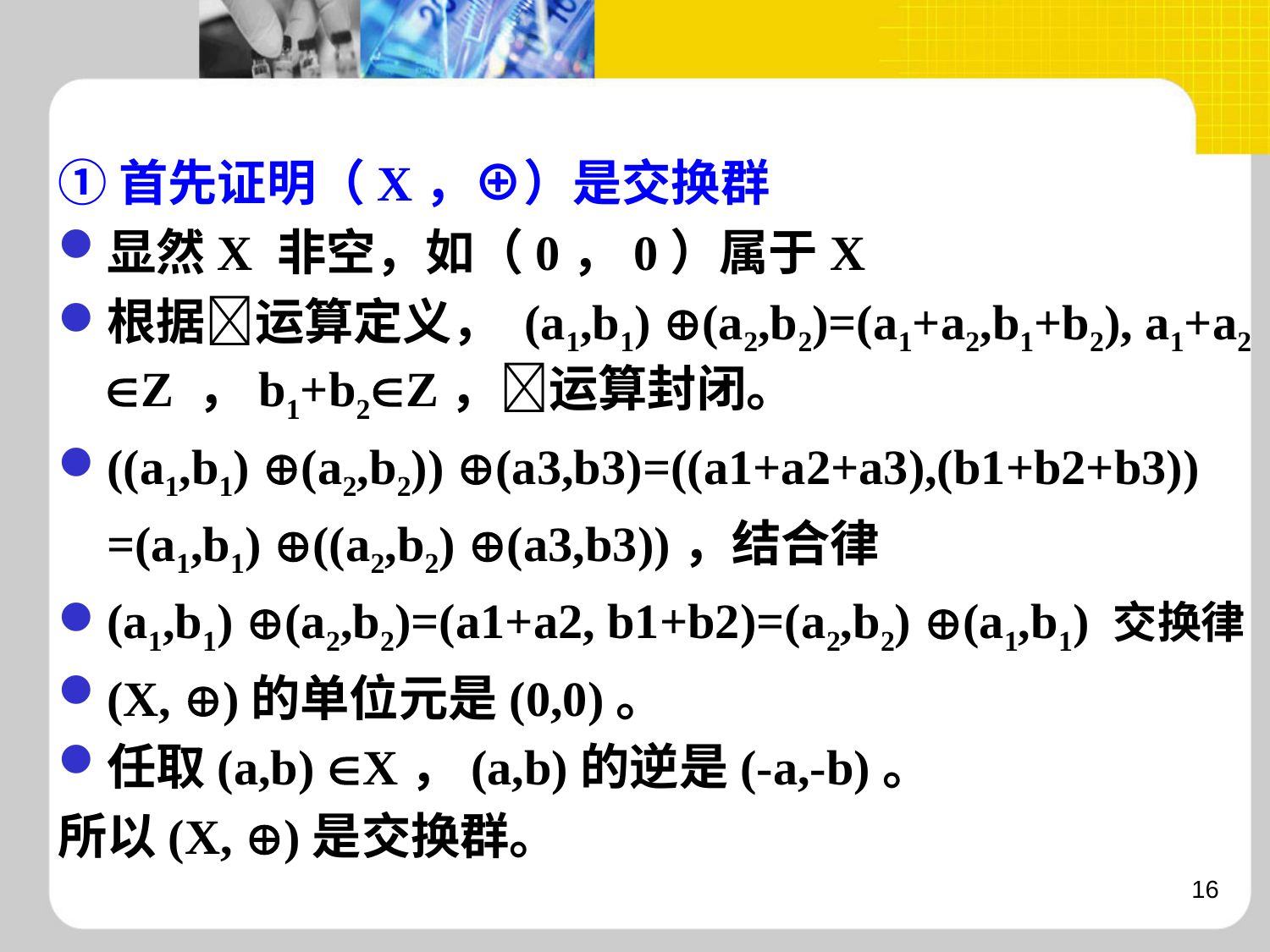

①首先证明（X，⊕）是交换群
显然X 非空，如（0，0）属于X
根据⊕运算定义， (a1,b1) ⊕(a2,b2)=(a1+a2,b1+b2), a1+a2 ∈Z ，b1+b2∈Z，⊕运算封闭。
((a1,b1) ⊕(a2,b2)) ⊕(a3,b3)=((a1+a2+a3),(b1+b2+b3))
    =(a1,b1) ⊕((a2,b2) ⊕(a3,b3))，结合律
(a1,b1) ⊕(a2,b2)=(a1+a2, b1+b2)=(a2,b2) ⊕(a1,b1) 交换律
(X, ⊕)的单位元是(0,0)。
任取(a,b) ∈X，(a,b)的逆是(-a,-b)。
所以(X, ⊕)是交换群。
16